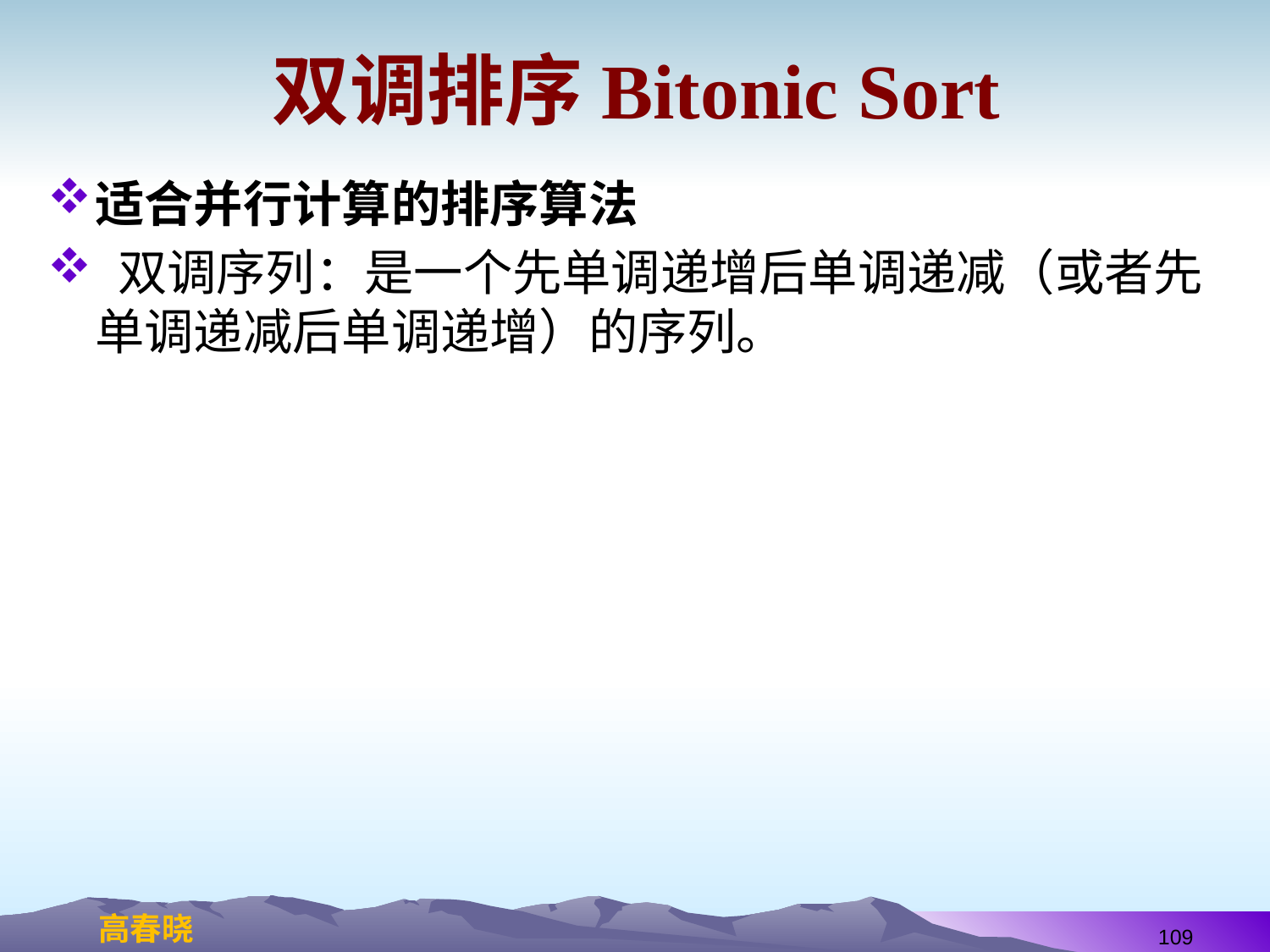

# 双调排序Bitonic Sort
适合并行计算的排序算法
 双调序列：是一个先单调递增后单调递减（或者先单调递减后单调递增）的序列。
109